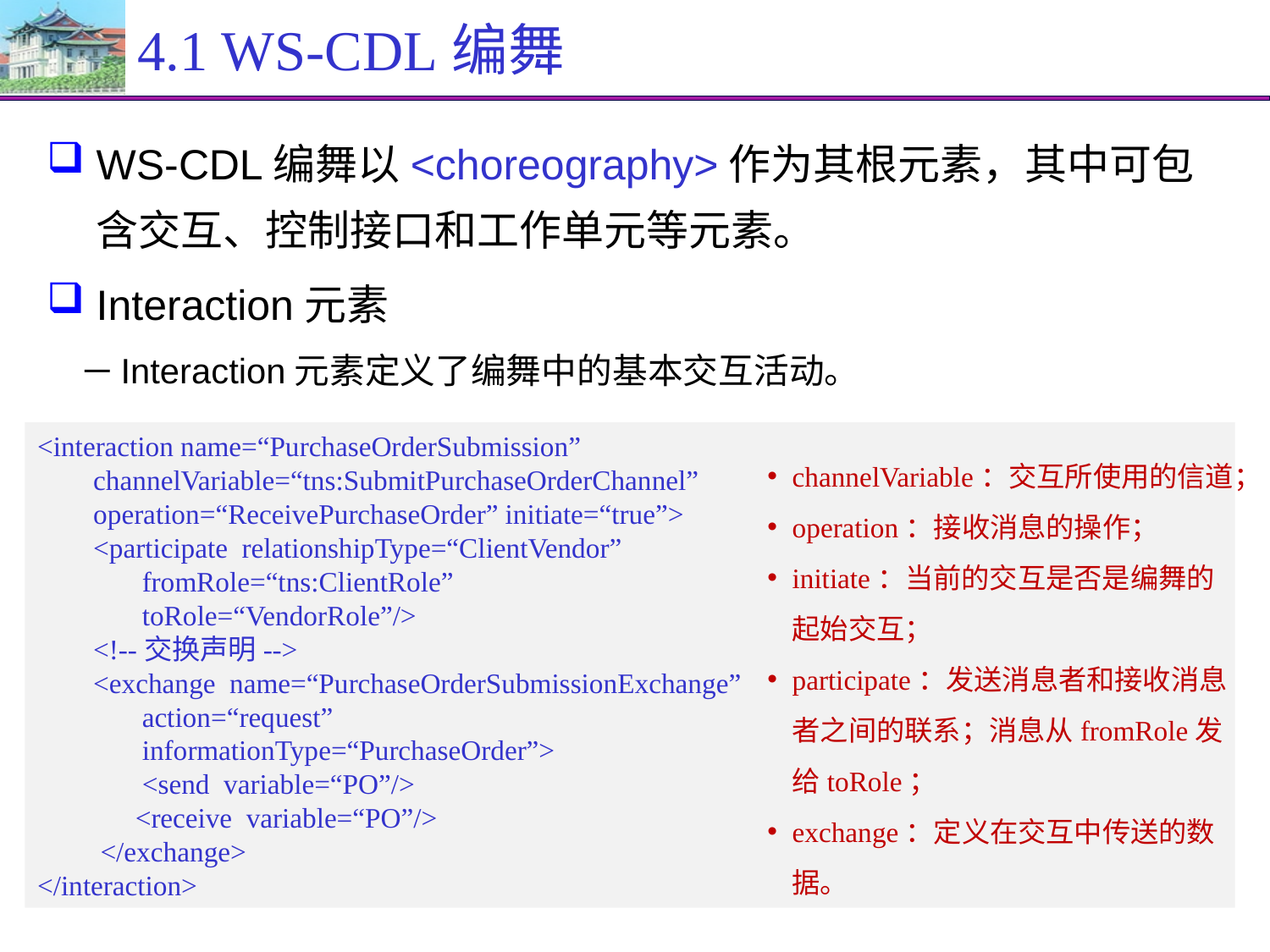

# 4.1 WS-CDL编舞
WS-CDL编舞以<choreography>作为其根元素，其中可包含交互、控制接口和工作单元等元素。
Interaction元素
Interaction元素定义了编舞中的基本交互活动。
<interaction name=“PurchaseOrderSubmission”
        channelVariable=“tns:SubmitPurchaseOrderChannel”
        operation=“ReceivePurchaseOrder” initiate=“true”>
        <participate  relationshipType=“ClientVendor”
               fromRole=“tns:ClientRole”
               toRole=“VendorRole”/>
        <!--交换声明-->
        <exchange  name=“PurchaseOrderSubmissionExchange”
               action=“request”
               informationType=“PurchaseOrder”>
               <send  variable=“PO”/>
              <receive  variable=“PO”/>
         </exchange>
</interaction>
channelVariable：交互所使用的信道；
operation：接收消息的操作；
initiate：当前的交互是否是编舞的起始交互；
participate：发送消息者和接收消息者之间的联系；消息从fromRole发给toRole；
exchange：定义在交互中传送的数据。